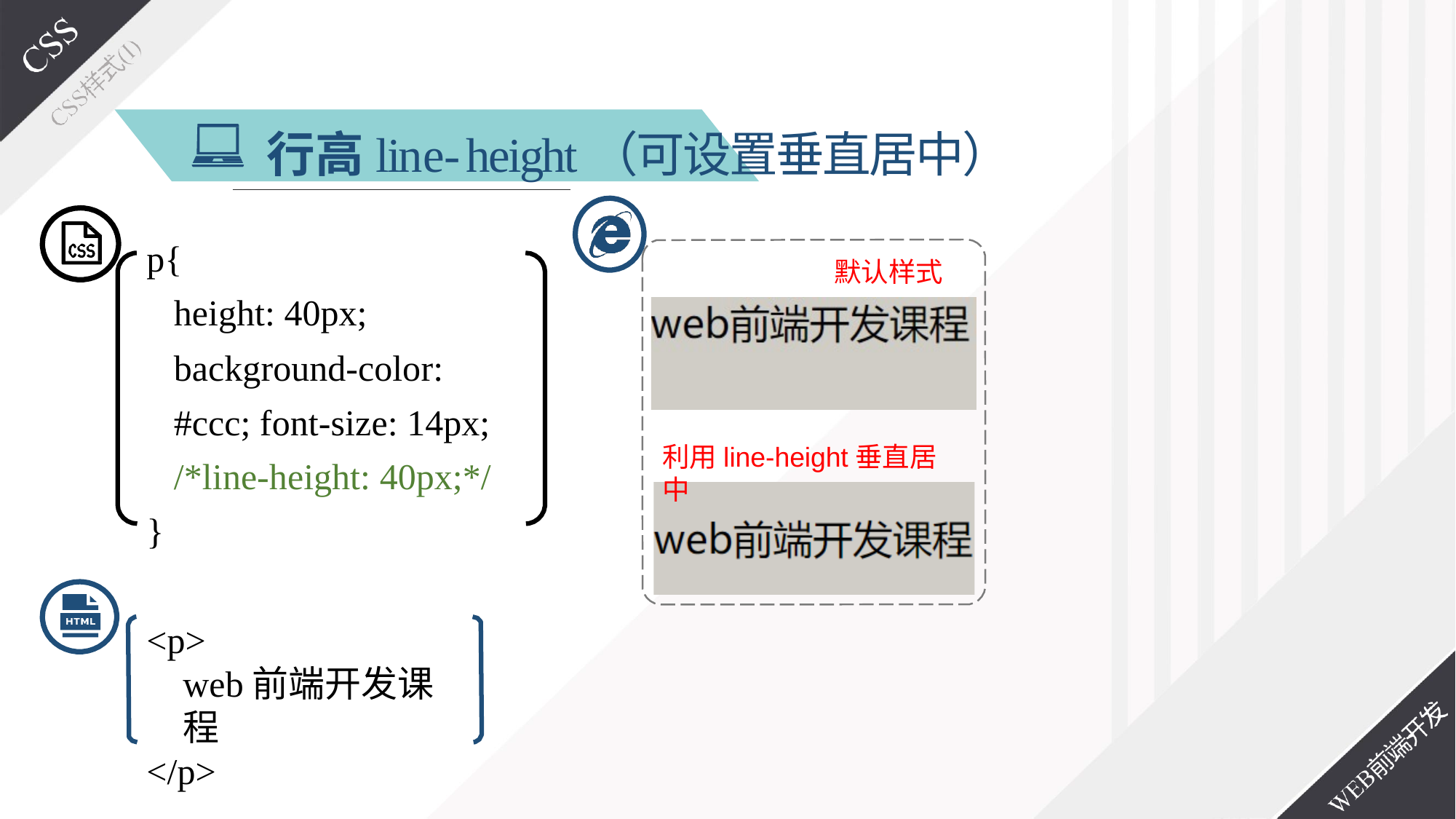

# 行高line-height（可设置垂直居中）

p{
height: 40px;
background-color: #ccc; font-size: 14px;
/*line-height: 40px;*/
}

默认样式

利用line-height垂直居中

<p>
web前端开发课程
</p>